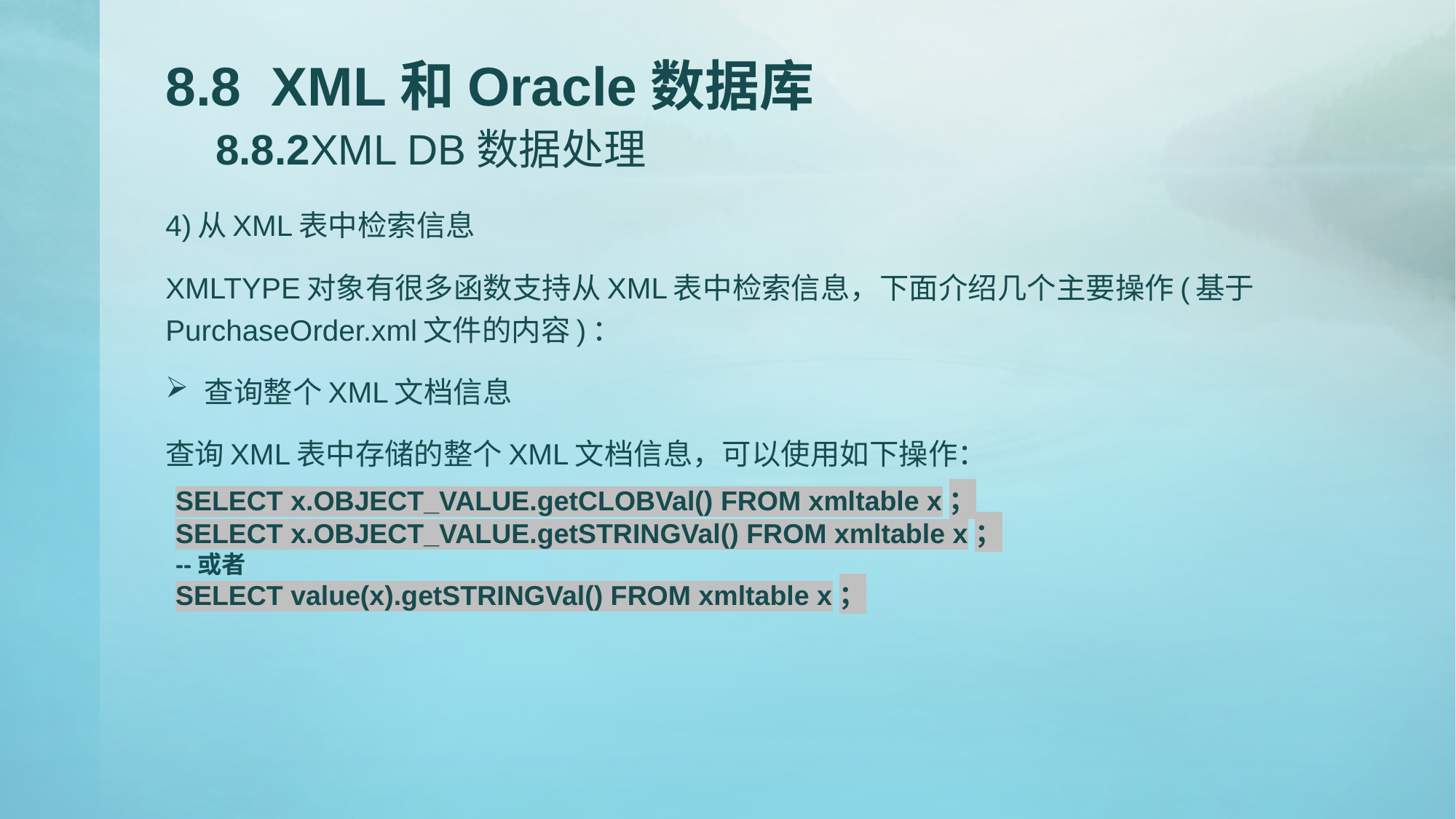

# 8.8  XML和Oracle数据库 8.8.2XML DB数据处理
4)从XML表中检索信息
XMLTYPE对象有很多函数支持从XML表中检索信息，下面介绍几个主要操作(基于PurchaseOrder.xml文件的内容)：
查询整个XML文档信息
查询XML表中存储的整个XML文档信息，可以使用如下操作：
SELECT x.OBJECT_VALUE.getCLOBVal() FROM xmltable x；
SELECT x.OBJECT_VALUE.getSTRINGVal() FROM xmltable x；
--或者
SELECT value(x).getSTRINGVal() FROM xmltable x；